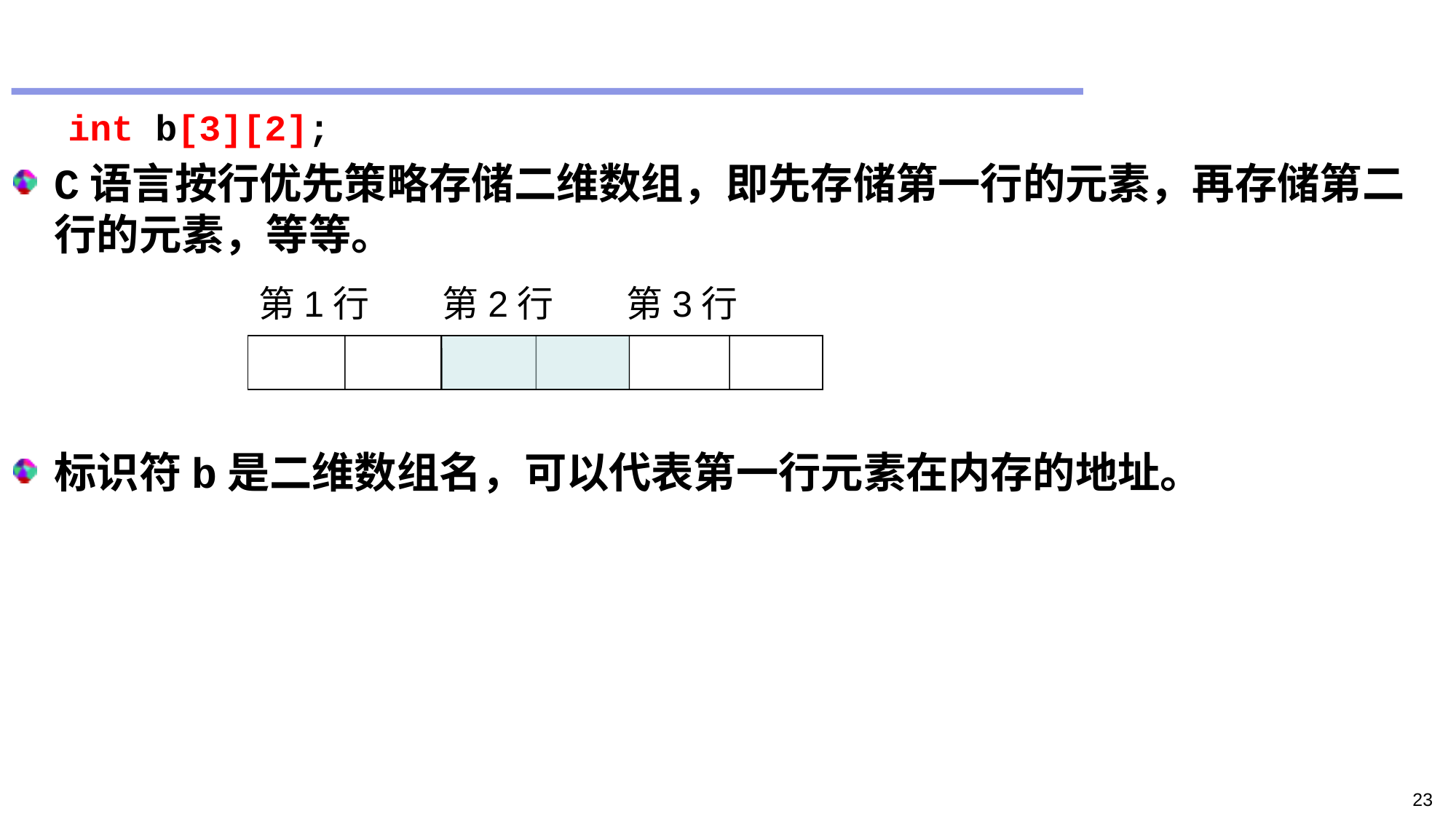

#
int b[3][2];
C语言按行优先策略存储二维数组，即先存储第一行的元素，再存储第二行的元素，等等。

标识符b是二维数组名，可以代表第一行元素在内存的地址。

第1行         第2行         第3行

23